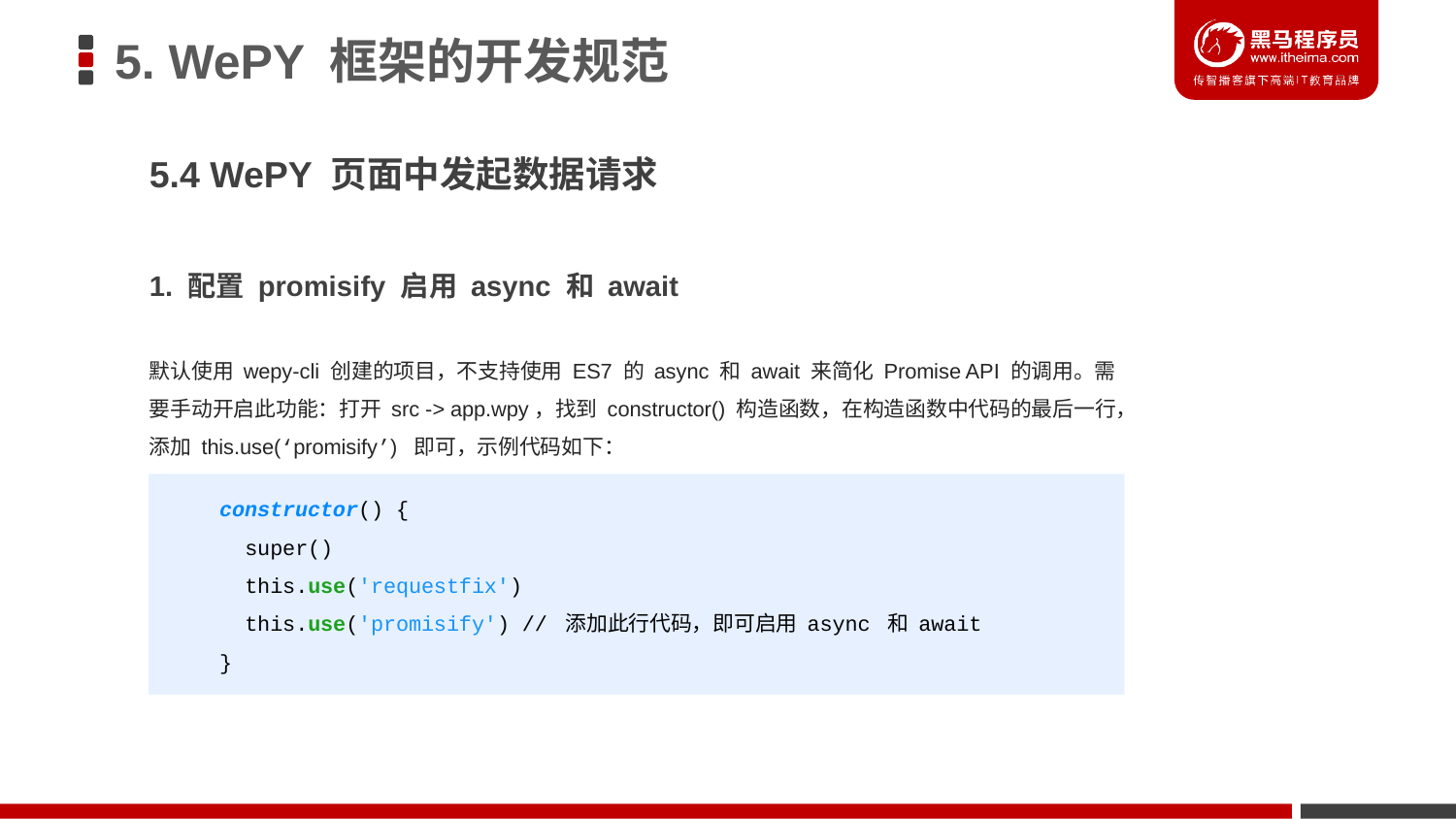

# 5. WePY 框架的开发规范
5.4 WePY 页面中发起数据请求
1. 配置 promisify 启用 async 和 await
默认使用 wepy-cli 创建的项目，不支持使用 ES7 的 async 和 await 来简化 Promise API 的调用。需要手动开启此功能：打开 src -> app.wpy，找到 constructor() 构造函数，在构造函数中代码的最后一行，添加 this.use(‘promisify’)  即可，示例代码如下：

constructor() {
  super()
  this.use('requestfix')
  this.use('promisify') // 添加此行代码，即可启用 async 和 await
}